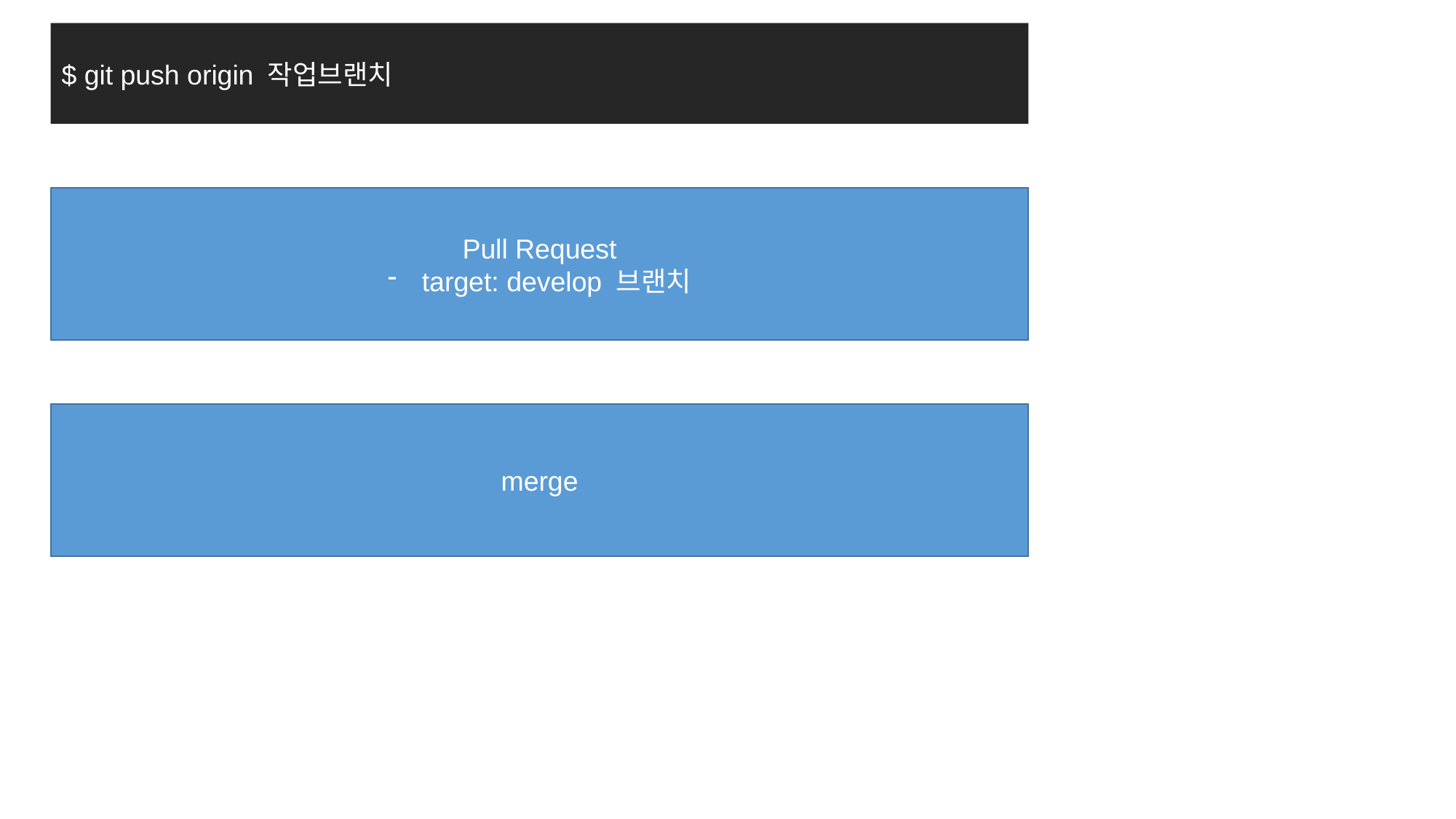

$ git push origin 작업브랜치
Pull Request
target: develop 브랜치
merge